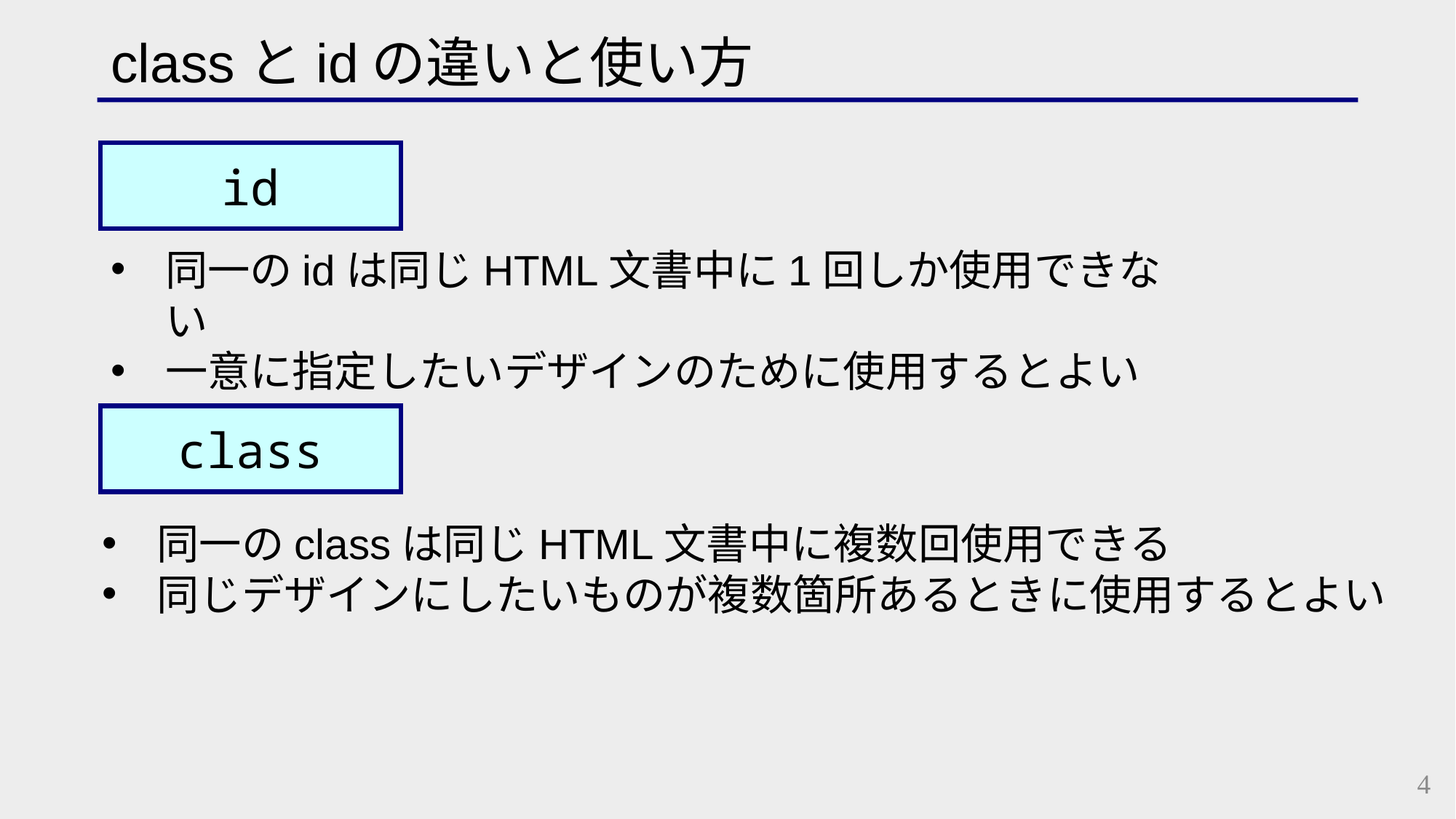

# classとidの違いと使い方
id
同一のidは同じHTML文書中に1回しか使用できない
一意に指定したいデザインのために使用するとよい
class
同一のclassは同じHTML文書中に複数回使用できる
同じデザインにしたいものが複数箇所あるときに使用するとよい
4